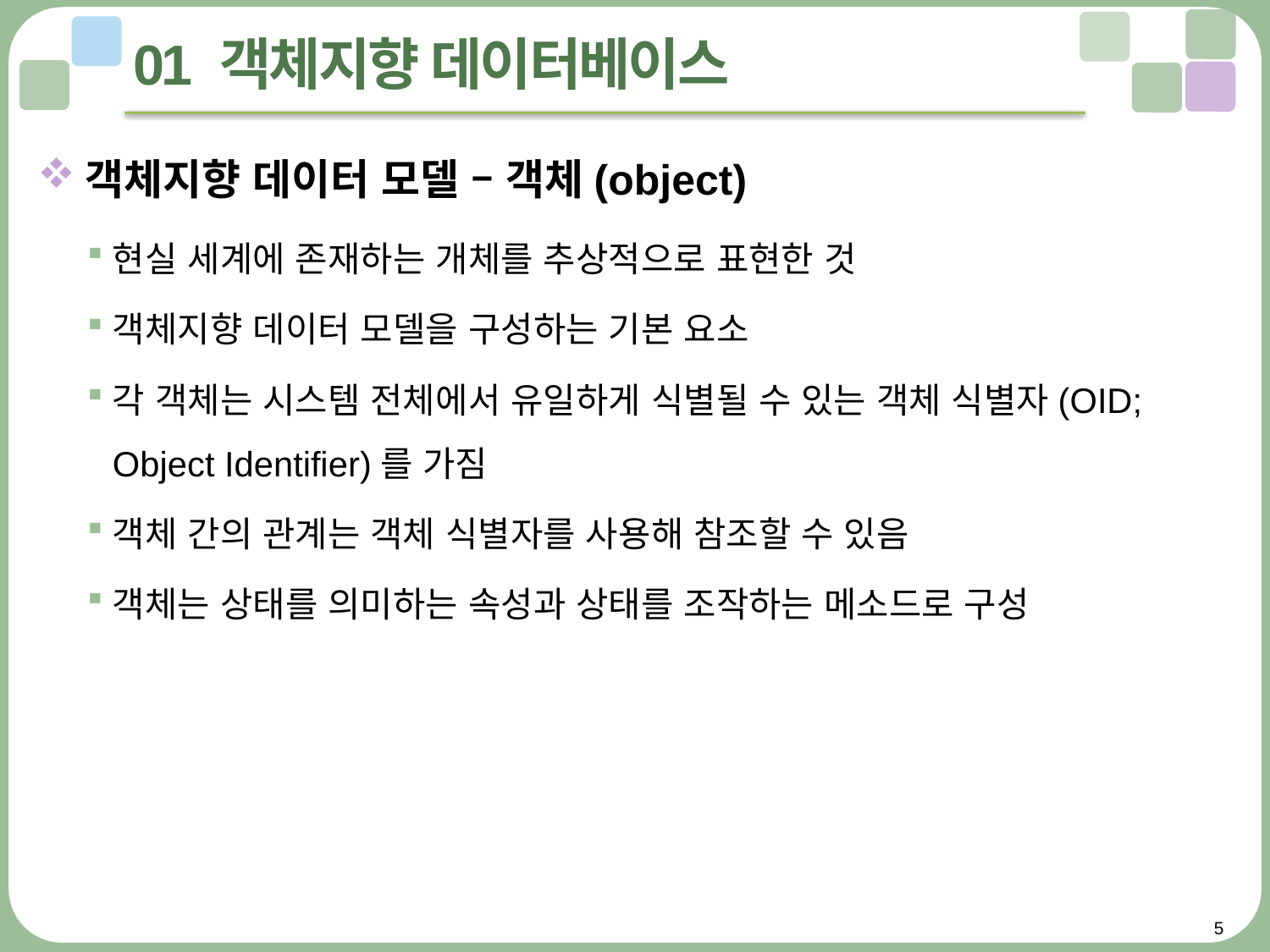

# 01 객체지향 데이터베이스
객체지향 데이터 모델 – 객체(object)
현실 세계에 존재하는 개체를 추상적으로 표현한 것
객체지향 데이터 모델을 구성하는 기본 요소
각 객체는 시스템 전체에서 유일하게 식별될 수 있는 객체 식별자(OID; Object Identifier)를 가짐
객체 간의 관계는 객체 식별자를 사용해 참조할 수 있음
객체는 상태를 의미하는 속성과 상태를 조작하는 메소드로 구성